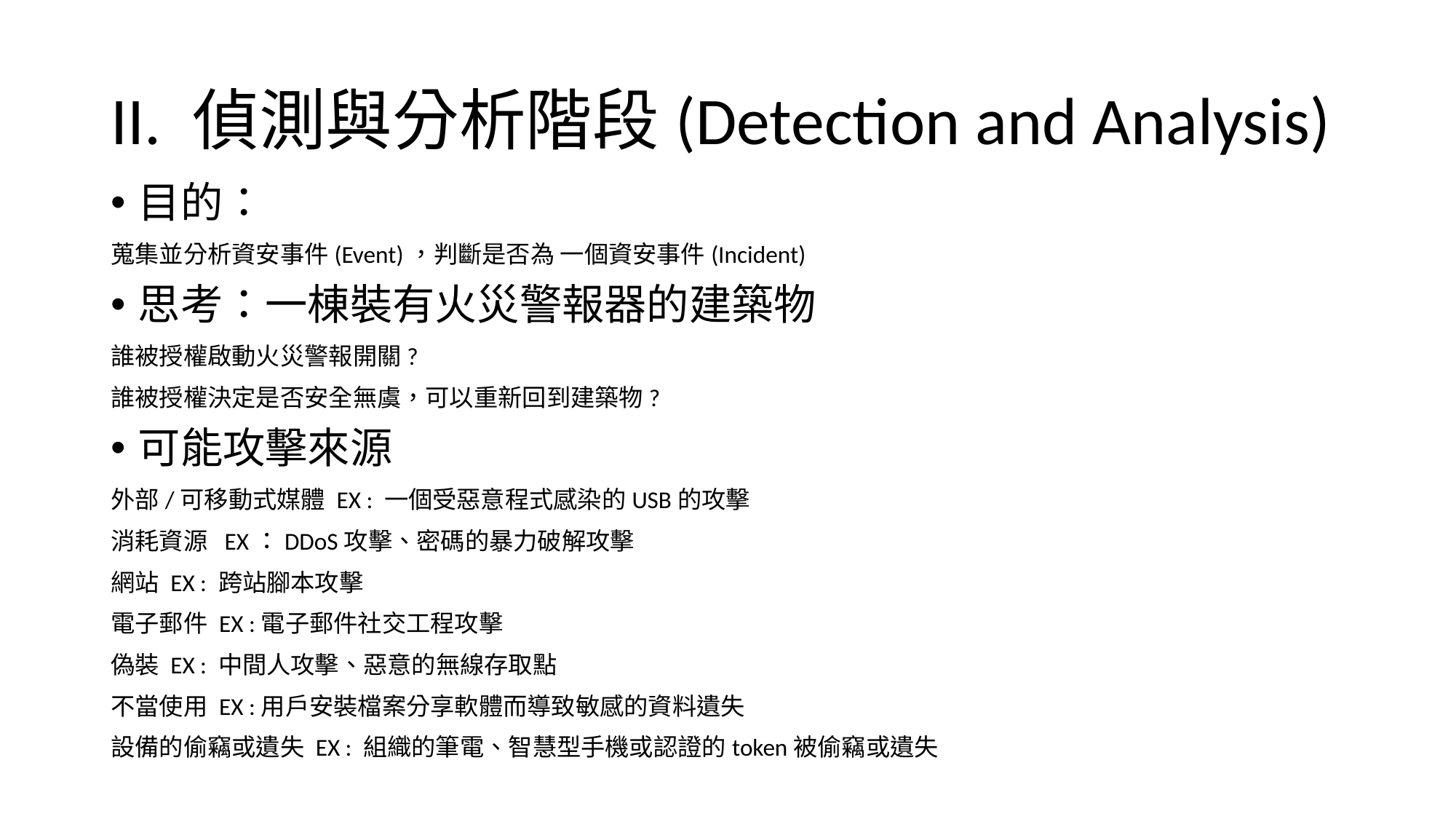

# II. 偵測與分析階段(Detection and Analysis)
目的：
蒐集並分析資安事件(Event)，判斷是否為 一個資安事件(Incident)
思考：一棟裝有火災警報器的建築物
誰被授權啟動火災警報開關?
誰被授權決定是否安全無虞，可以重新回到建築物?
可能攻擊來源
外部/可移動式媒體 EX : 一個受惡意程式感染的USB的攻擊
消耗資源  EX：DDoS攻擊、密碼的暴力破解攻擊
網站 EX : 跨站腳本攻擊
電子郵件 EX :電子郵件社交工程攻擊
偽裝 EX : 中間人攻擊、惡意的無線存取點
不當使用 EX :用戶安裝檔案分享軟體而導致敏感的資料遺失
設備的偷竊或遺失 EX : 組織的筆電、智慧型手機或認證的token被偷竊或遺失